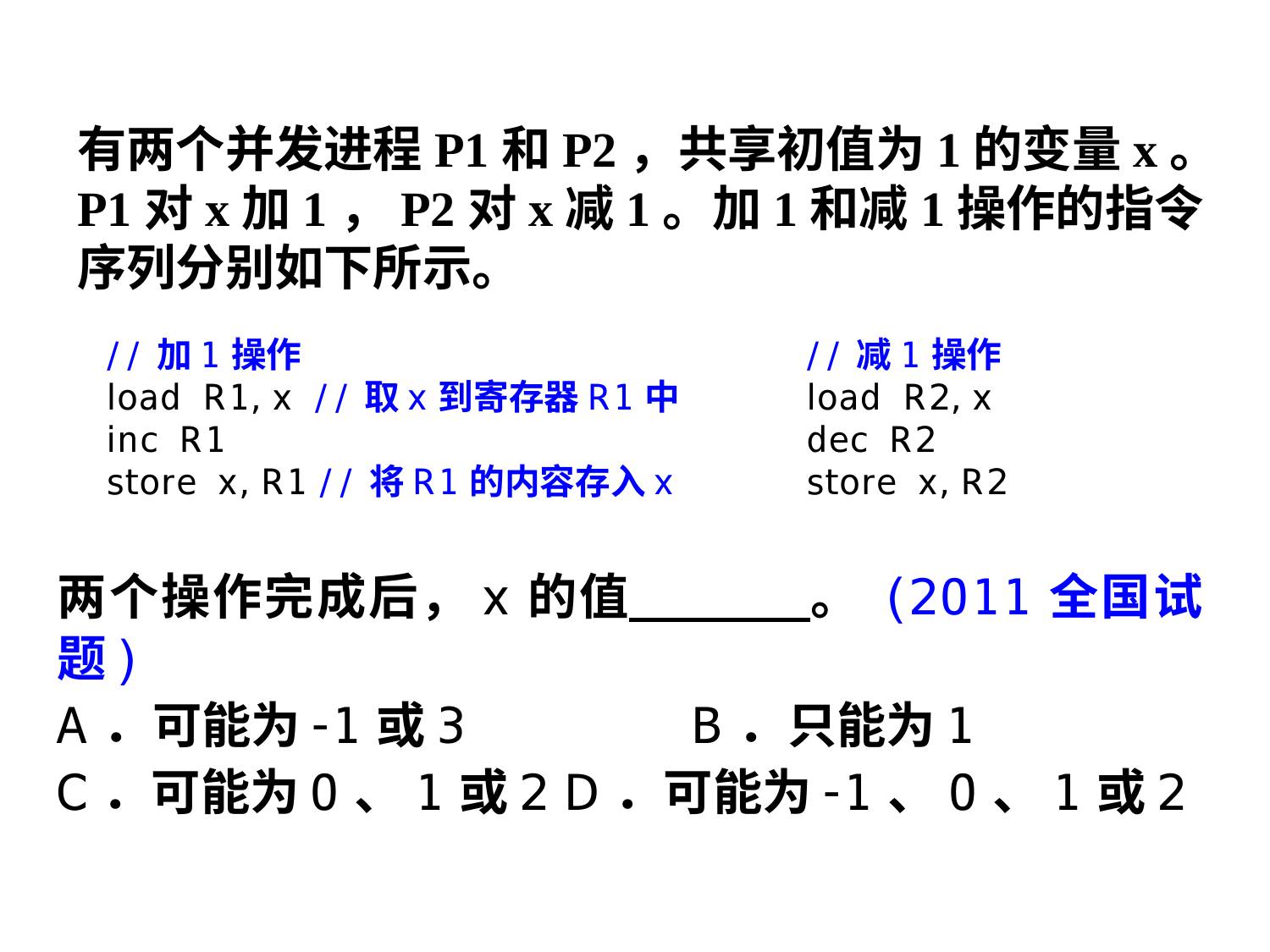

有两个并发进程P1和P2，共享初值为1的变量x。P1对x加1，P2对x减1。加1和减1操作的指令序列分别如下所示。
//加1操作
load  R1, x  //取x到寄存器R1中
inc  R1
store  x, R1 //将R1的内容存入x
//减1操作
load  R2, x
dec  R2
store  x, R2
两个操作完成后，x的值             。 (2011全国试题)
A．可能为-1或3		B．只能为1
C．可能为0、1或2	D．可能为-1、0、1或2